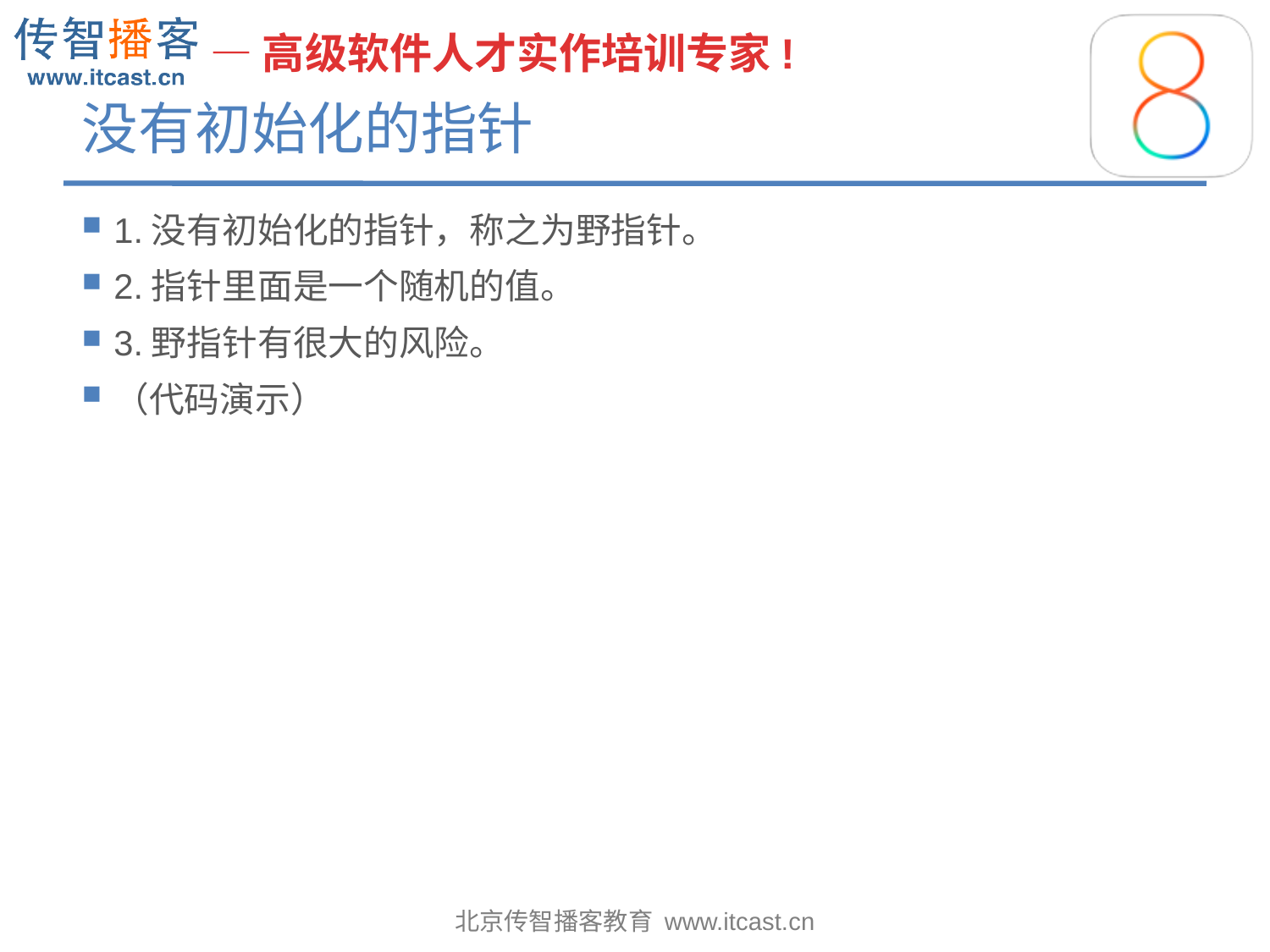

# 没有初始化的指针
1.没有初始化的指针，称之为野指针。
2.指针里面是一个随机的值。
3.野指针有很大的风险。
（代码演示）